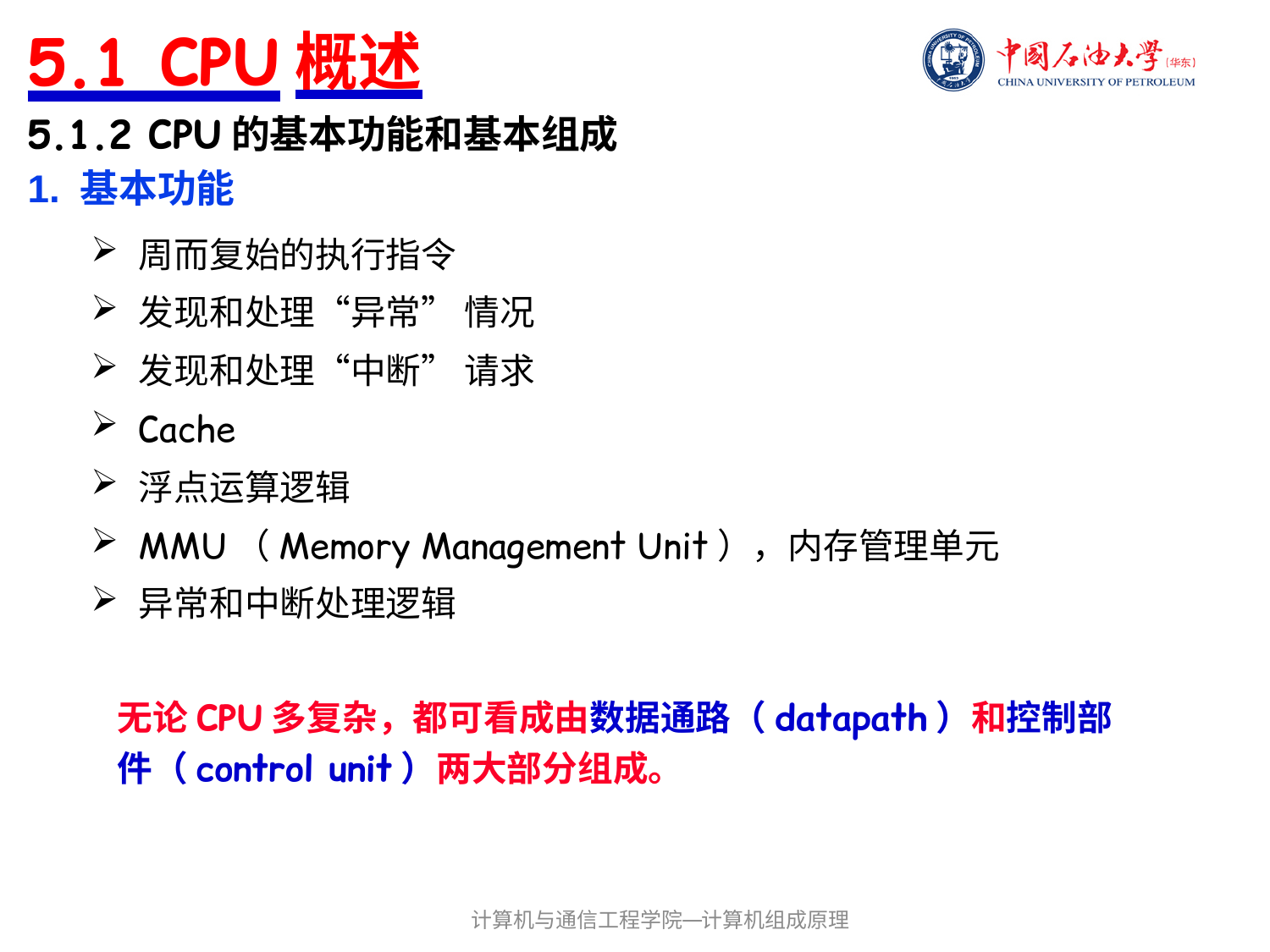

# 5.1 CPU概述
5.1.2 CPU的基本功能和基本组成
1. 基本功能

周而复始的执行指令
发现和处理“异常” 情况
发现和处理“中断” 请求
Cache
浮点运算逻辑
MMU（Memory Management Unit），内存管理单元
异常和中断处理逻辑
无论CPU多复杂，都可看成由数据通路（datapath）和控制部件（control unit）两大部分组成。
计算机与通信工程学院—计算机组成原理
11